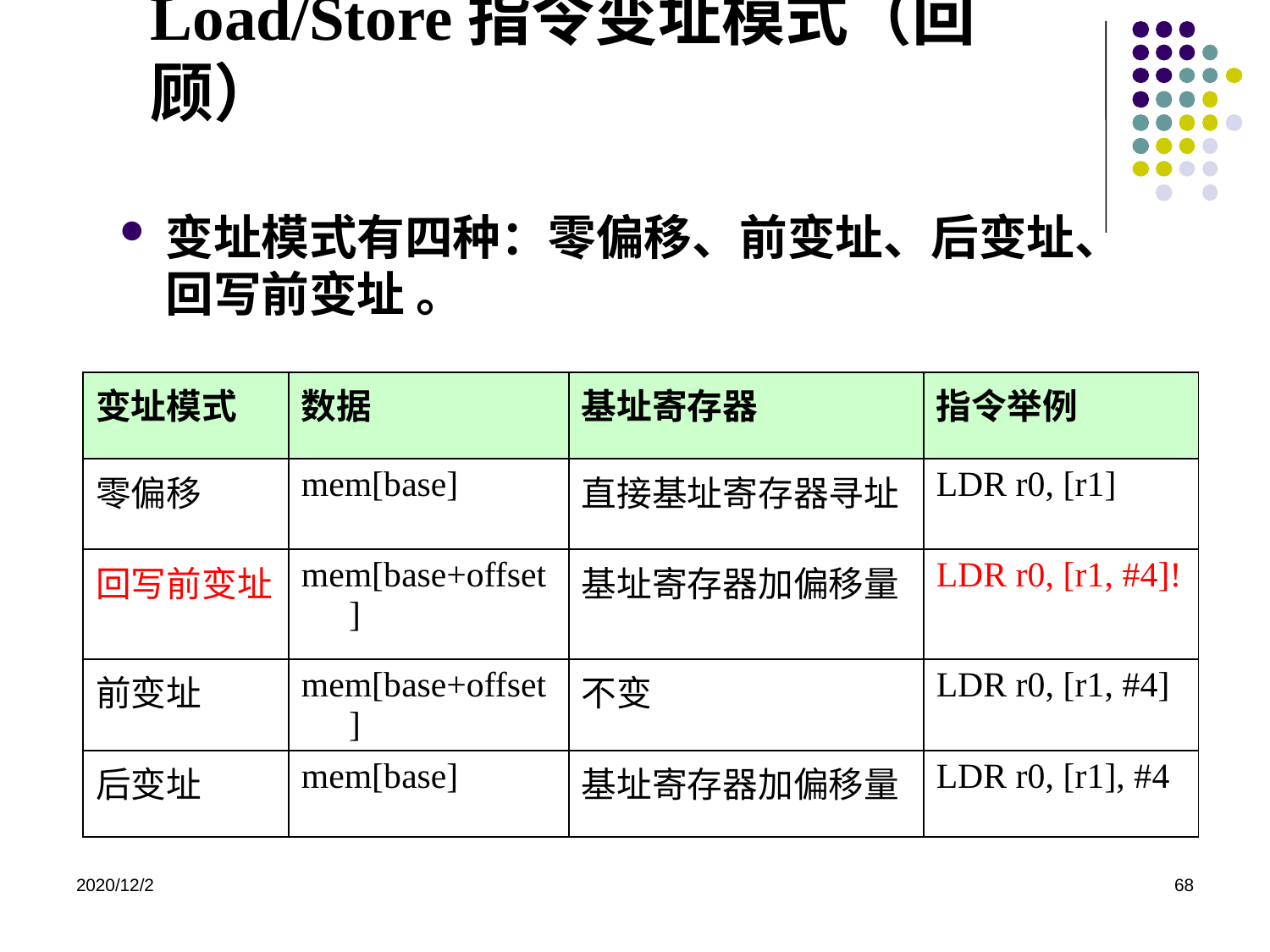

# Load/Store指令变址模式（回顾）
变址模式有四种：零偏移、前变址、后变址、回写前变址 。
| 变址模式 | 数据 | 基址寄存器 | 指令举例 |
| --- | --- | --- | --- |
| 零偏移 | mem[base] | 直接基址寄存器寻址 | LDR r0, [r1] |
| 回写前变址 | mem[base+offset] | 基址寄存器加偏移量 | LDR r0, [r1, #4]! |
| 前变址 | mem[base+offset] | 不变 | LDR r0, [r1, #4] |
| 后变址 | mem[base] | 基址寄存器加偏移量 | LDR r0, [r1], #4 |
2020/12/2
68